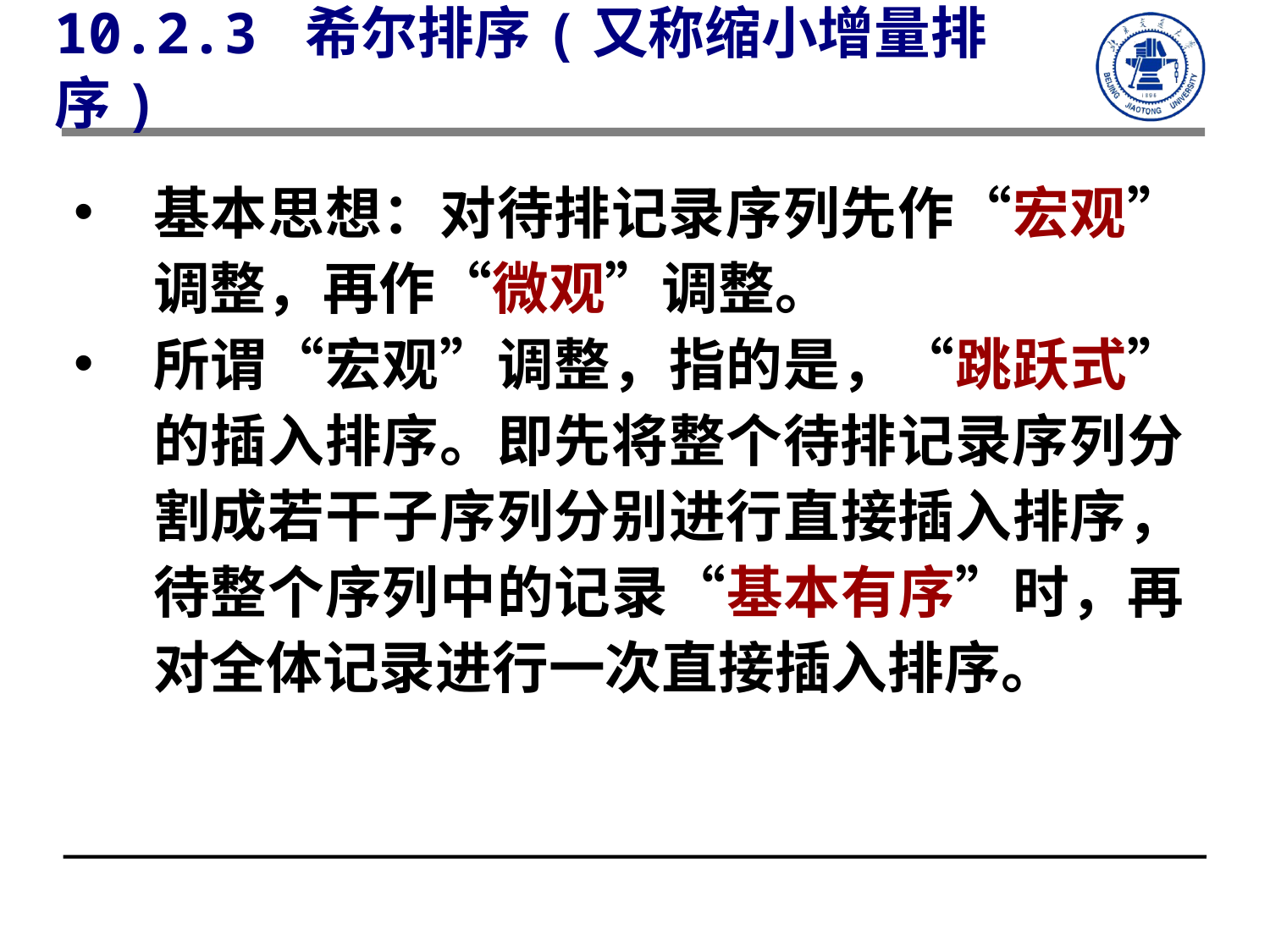

10.2.3 希尔排序(又称缩小增量排序)
基本思想：对待排记录序列先作“宏观”调整，再作“微观”调整。
所谓“宏观”调整，指的是，“跳跃式”的插入排序。即先将整个待排记录序列分割成若干子序列分别进行直接插入排序，待整个序列中的记录“基本有序”时，再对全体记录进行一次直接插入排序。